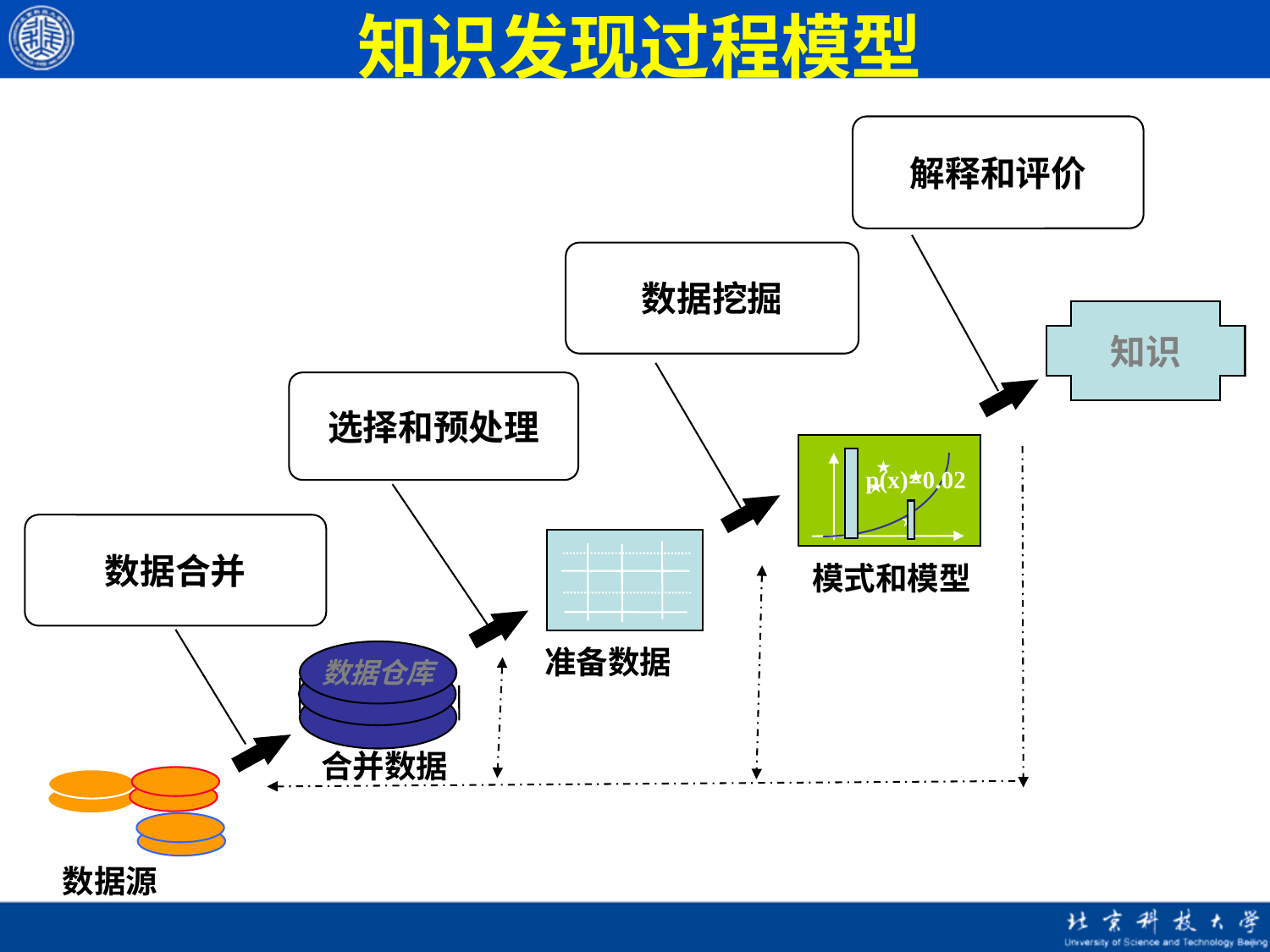

# 知识发现过程模型
解释和评价

数据挖掘
知识

选择和预处理

p(x)=0.02

数据合并

模式和模型

准备数据
数据仓库

合并数据

数据源